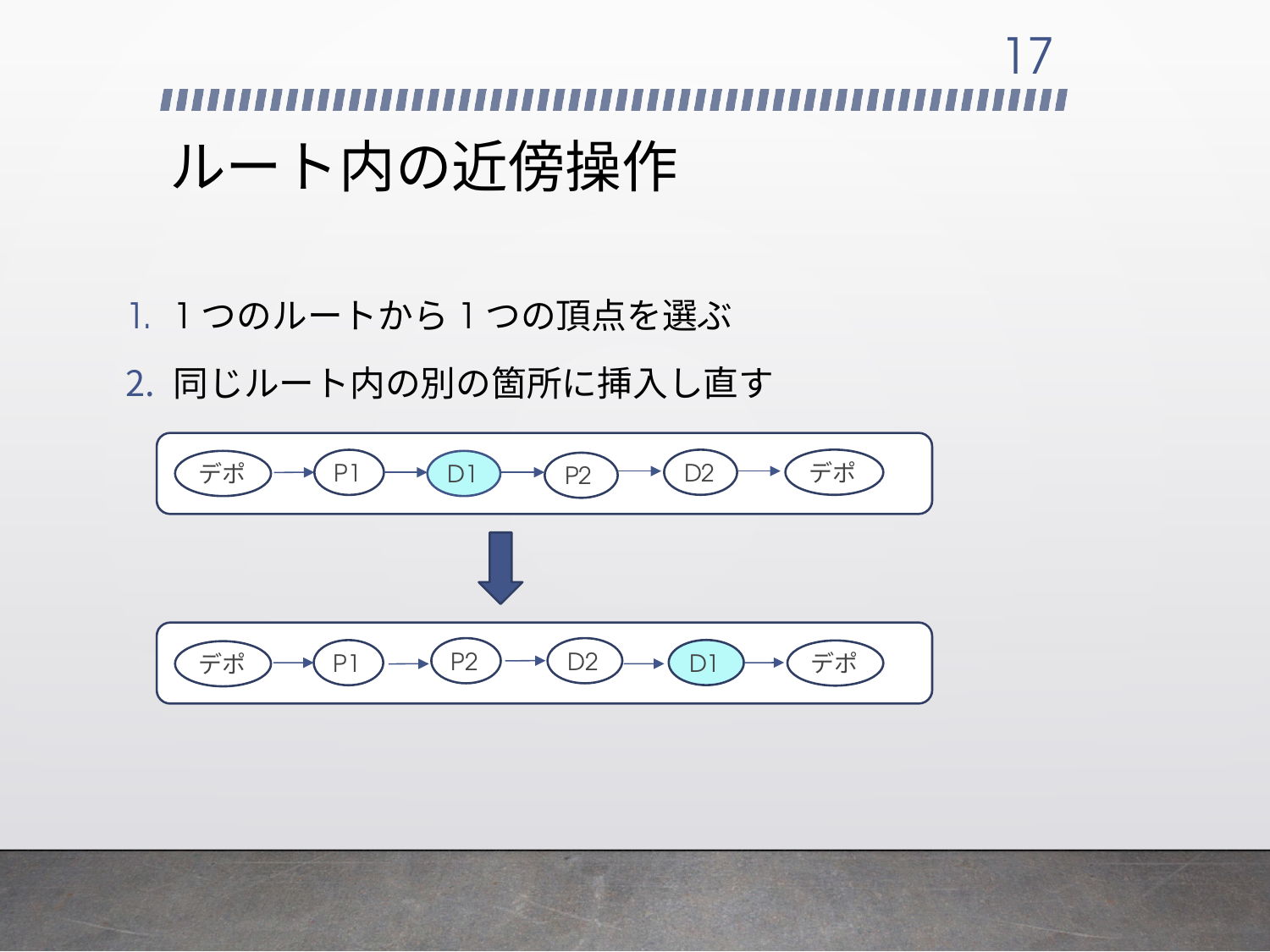

17
# ルート内の近傍操作
1つのルートから1つの頂点を選ぶ
同じルート内の別の箇所に挿入し直す

D2
デポ
P1
デポ
D1
P2

P2
D2
D1
P1
デポ
デポ